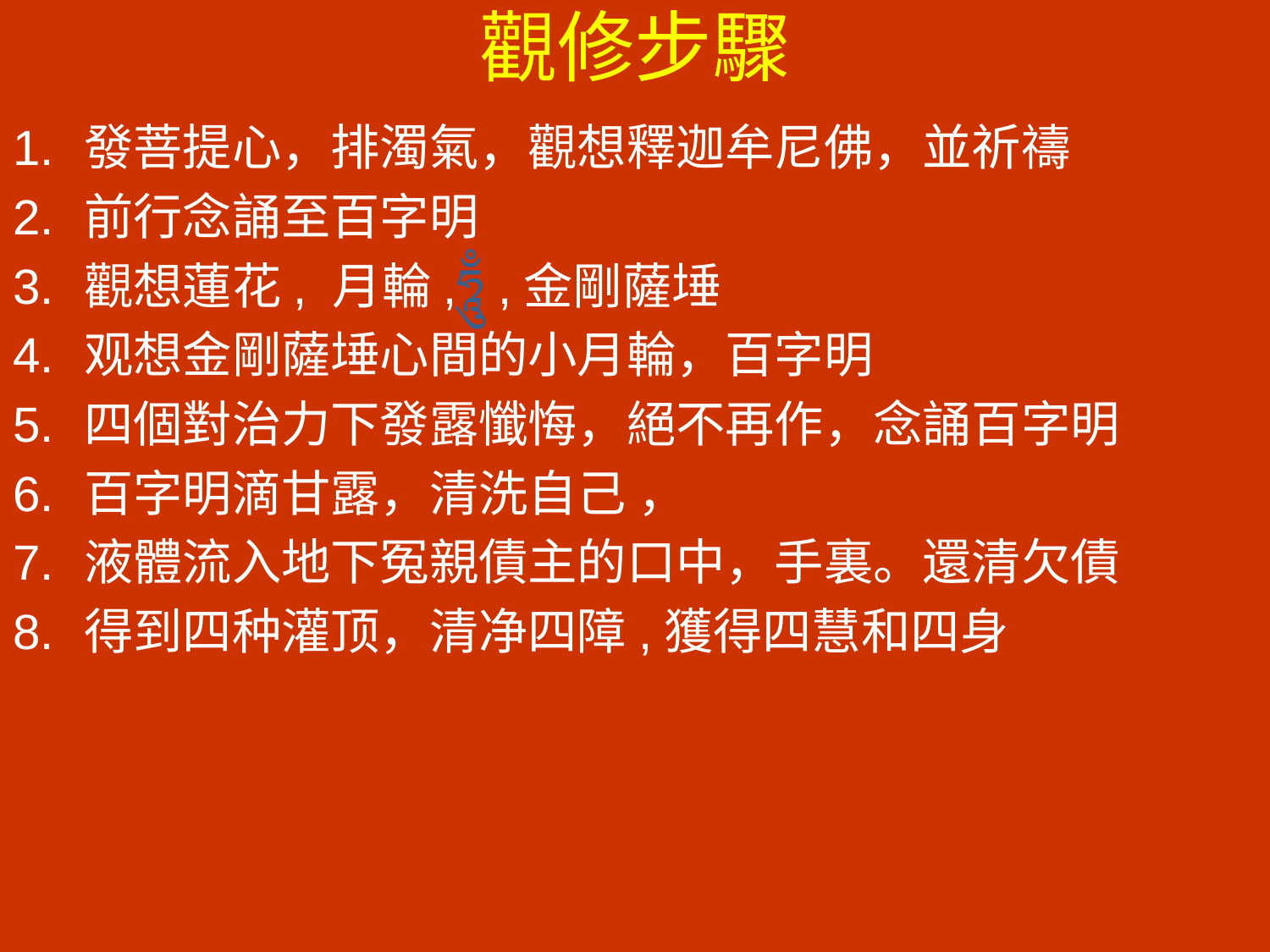

# 觀修步驟
發菩提心，排濁氣，觀想釋迦牟尼佛，並祈禱
前行念誦至百字明
觀想蓮花, 月輪,ཧཱུྃ ,金剛薩埵
观想金剛薩埵心間的小月輪，百字明
四個對治力下發露懺悔，絕不再作，念誦百字明
百字明滴甘露，清洗自己 ，
液體流入地下冤親債主的口中，手裏。還清欠債
得到四种灌顶，清净四障,獲得四慧和四身